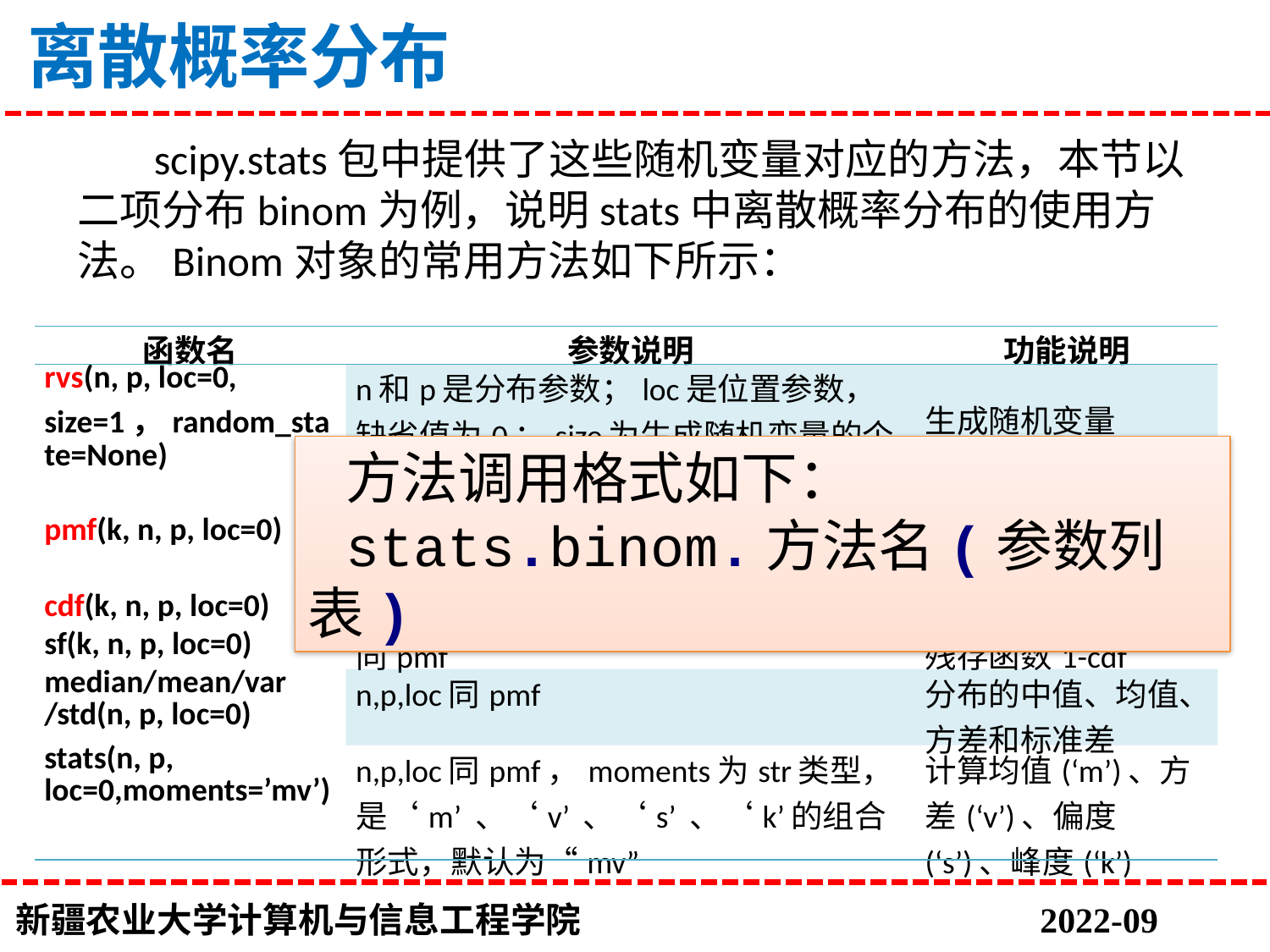

# 离散概率分布
        scipy.stats包中提供了这些随机变量对应的方法，本节以二项分布binom为例，说明stats中离散概率分布的使用方法。Binom对象的常用方法如下所示：
| 函数名 | 参数说明 | 功能说明 |
| --- | --- | --- |
| rvs(n, p, loc=0, size=1，random\_state=None) | n和p是分布参数；loc是位置参数，缺省值为0；size为生成随机变量的个数，默认为1; random\_state用于设置生成器对象，默认为None | 生成随机变量 |
| pmf(k, n, p, loc=0) | k是随机变量取值，范围为0,1，...，n；n、p、loc同上 | 概率质量函数 |
| cdf(k, n, p, loc=0) | 同pmf | 累计分布函数 |
| sf(k, n, p, loc=0) | 同pmf | 残存函数1-cdf |
| median/mean/var /std(n, p, loc=0) | n,p,loc同pmf | 分布的中值、均值、方差和标准差 |
| stats(n, p, loc=0,moments=’mv’) | n,p,loc同pmf，moments为str类型，是‘m’ 、‘v’ 、‘s’ 、‘k’的组合形式，默认为“mv” | 计算均值(‘m’)、方差(‘v’)、偏度(‘s’)、峰度(‘k’) |
方法调用格式如下：
stats.binom.方法名(参数列表)